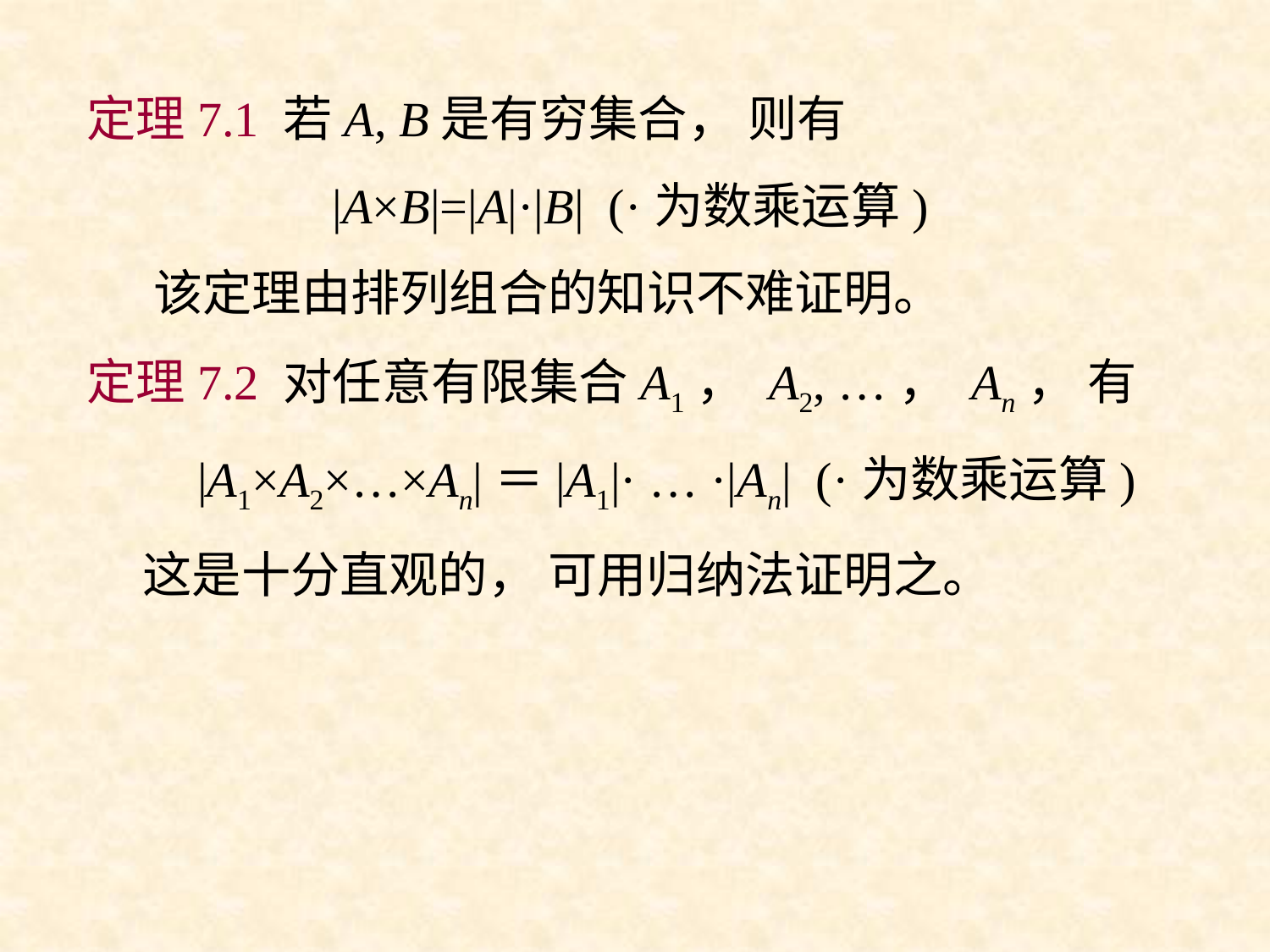

定理7.1 若A, B是有穷集合， 则有
                    |A×B|=|A|·|B|  (·为数乘运算)
     该定理由排列组合的知识不难证明。
定理7.2 对任意有限集合A1， A2, …， An， 有
         |A1×A2×…×An|＝|A1|· … ·|An|  (·为数乘运算)
    这是十分直观的， 可用归纳法证明之。